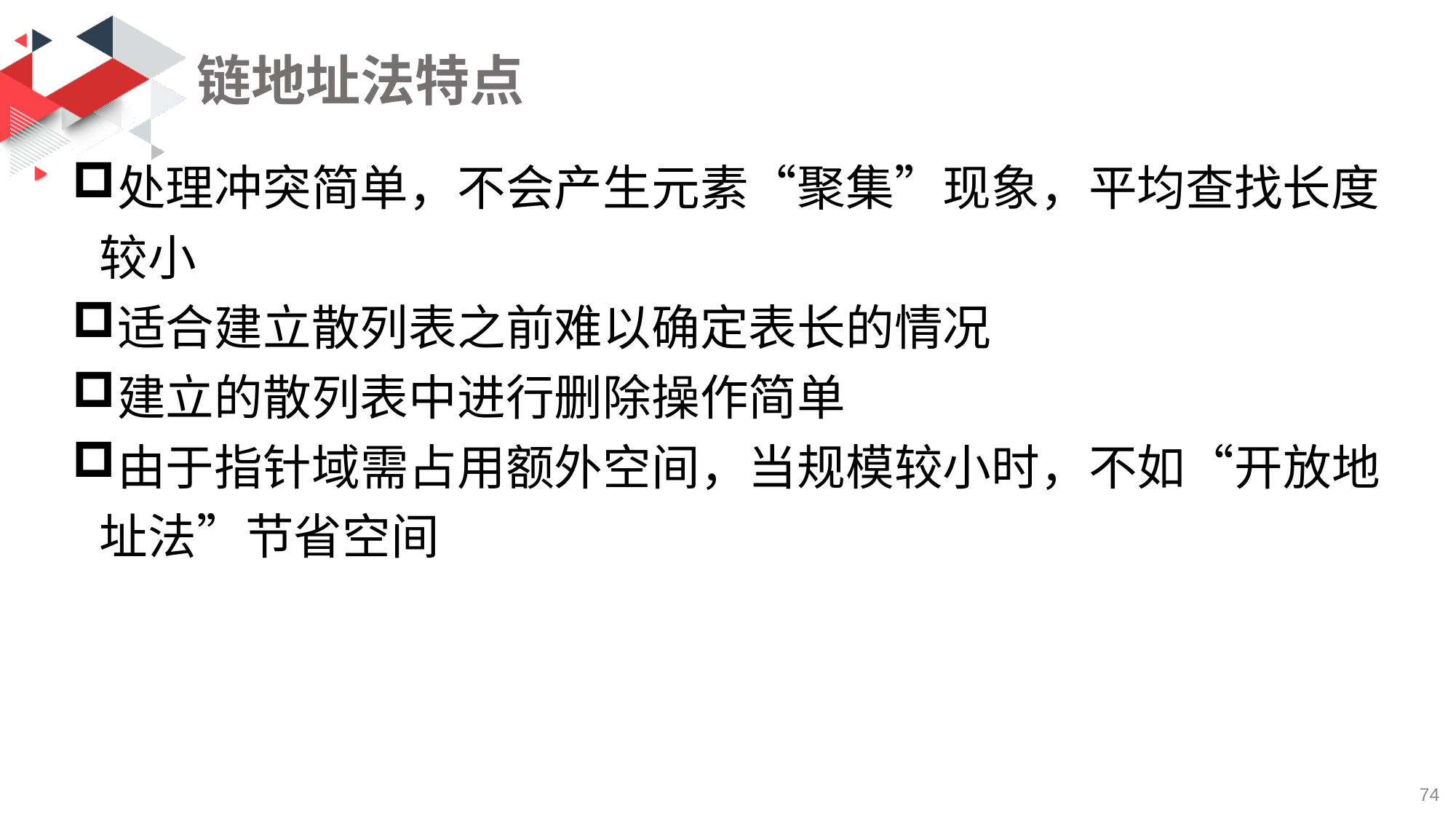

# 链地址法特点
处理冲突简单，不会产生元素“聚集”现象，平均查找长度较小
适合建立散列表之前难以确定表长的情况
建立的散列表中进行删除操作简单
由于指针域需占用额外空间，当规模较小时，不如“开放地址法”节省空间
74